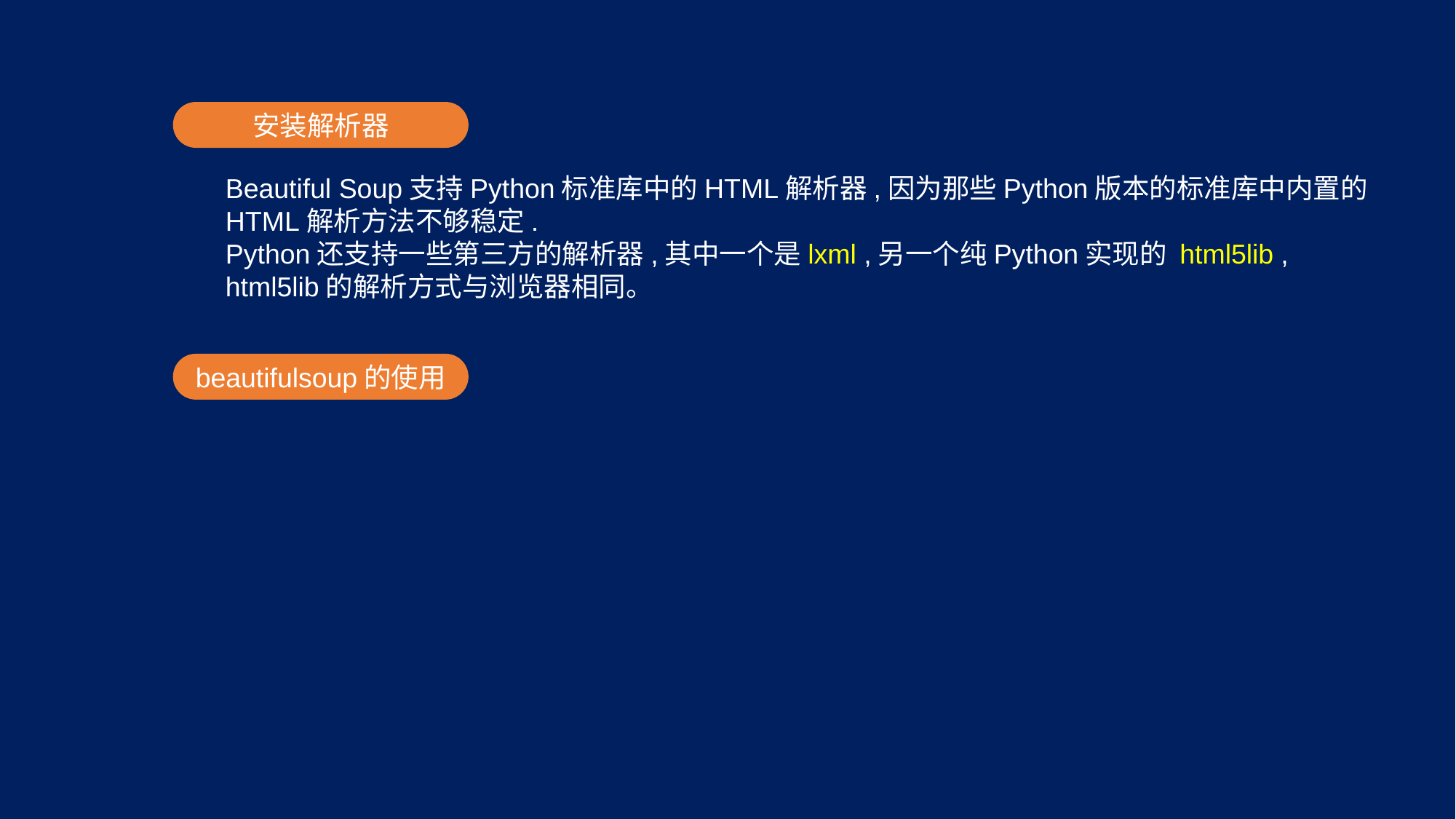

安装解析器
Beautiful Soup支持Python标准库中的HTML解析器,因为那些Python版本的标准库中内置的HTML解析方法不够稳定.
Python还支持一些第三方的解析器,其中一个是lxml ,另一个纯Python实现的 html5lib , html5lib的解析方式与浏览器相同。

beautifulsoup的使用